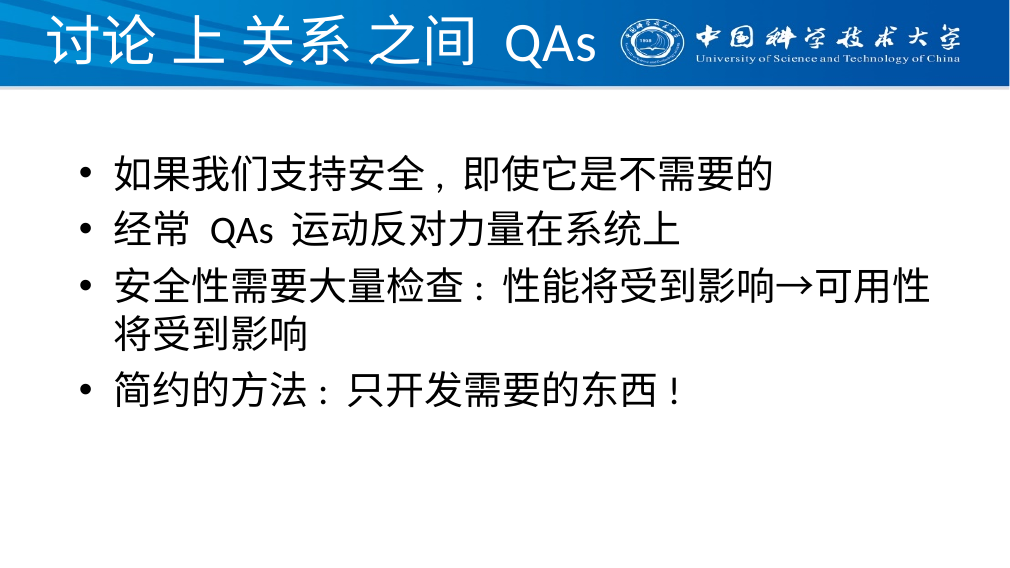

# 讨论 上 关系 之间 QAs
如果我们支持安全, 即使它是不需要的
经常 QAs 运动反对力量在系统上
安全性需要大量检查: 性能将受到影响→可用性将受到影响
简约的方法: 只开发需要的东西!